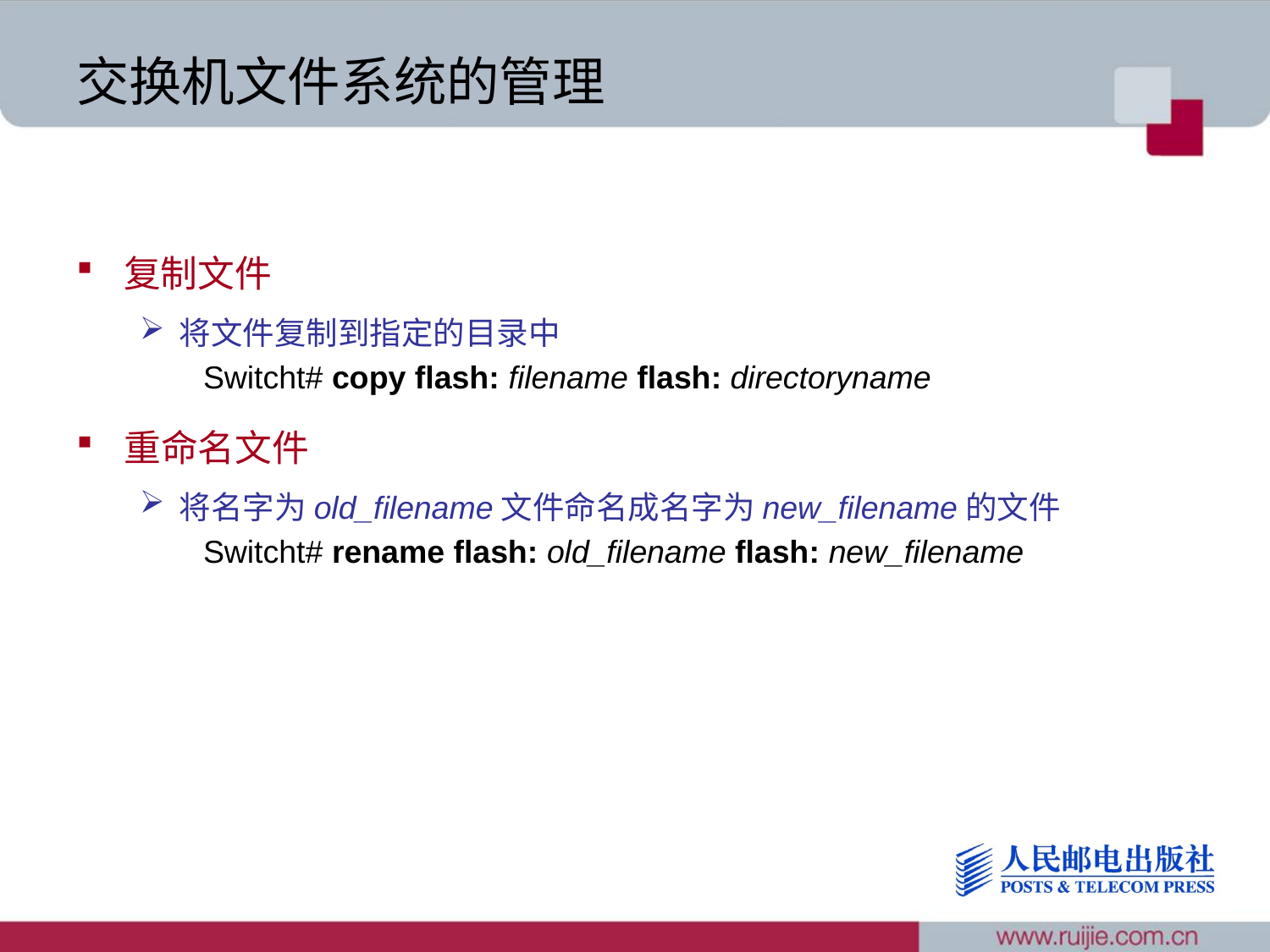

# 交换机文件系统的管理
复制文件
将文件复制到指定的目录中
Switcht# copy flash: filename flash: directoryname
重命名文件
将名字为old_filename文件命名成名字为new_filename的文件
Switcht# rename flash: old_filename flash: new_filename